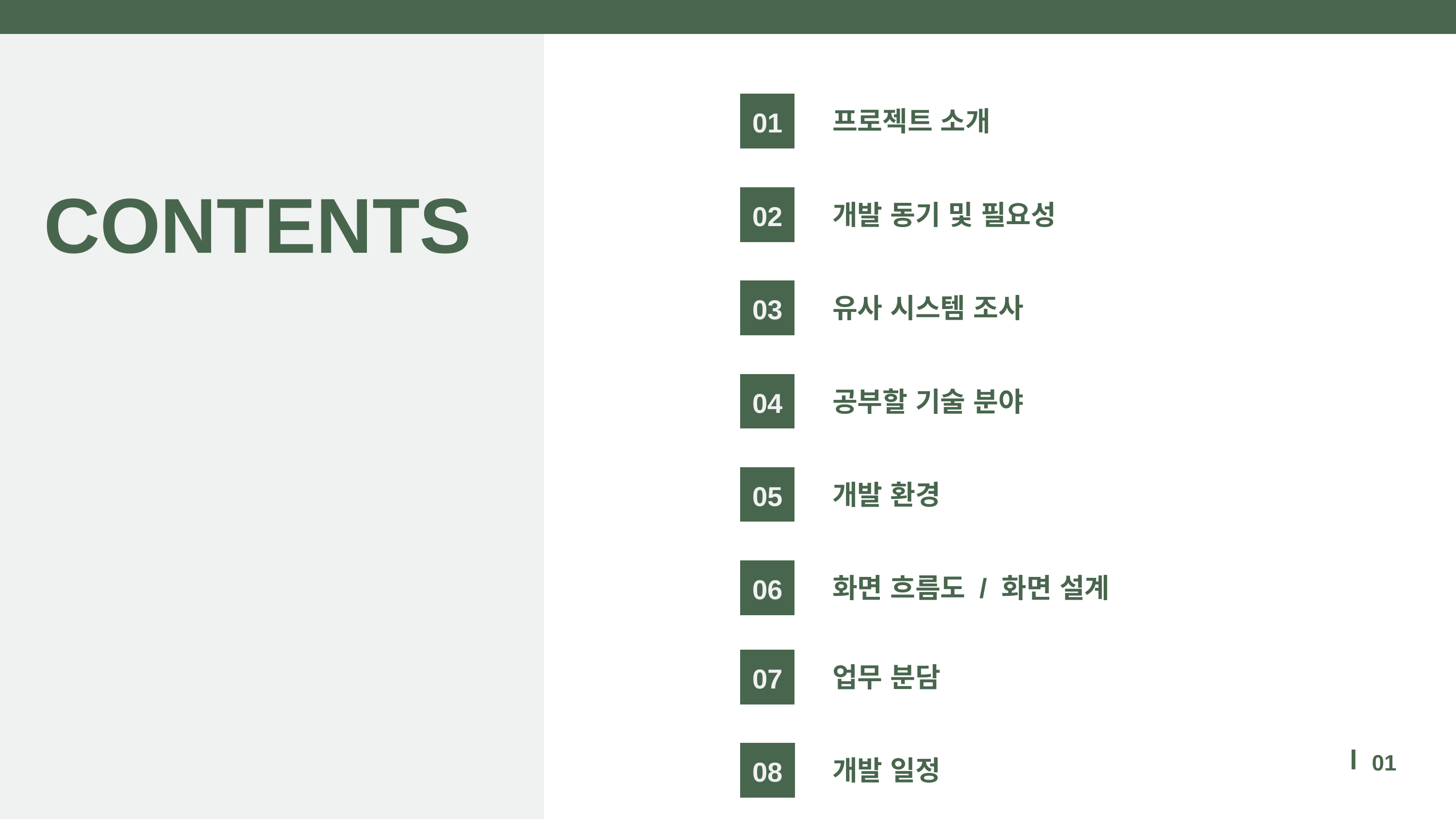

01
프로젝트 소개
CONTENTS

02
개발 동기 및 필요성

03
유사 시스템 조사

04
공부할 기술 분야

05
개발 환경

06
화면 흐름도 / 화면 설계

07
업무 분담

08
01

개발 일정